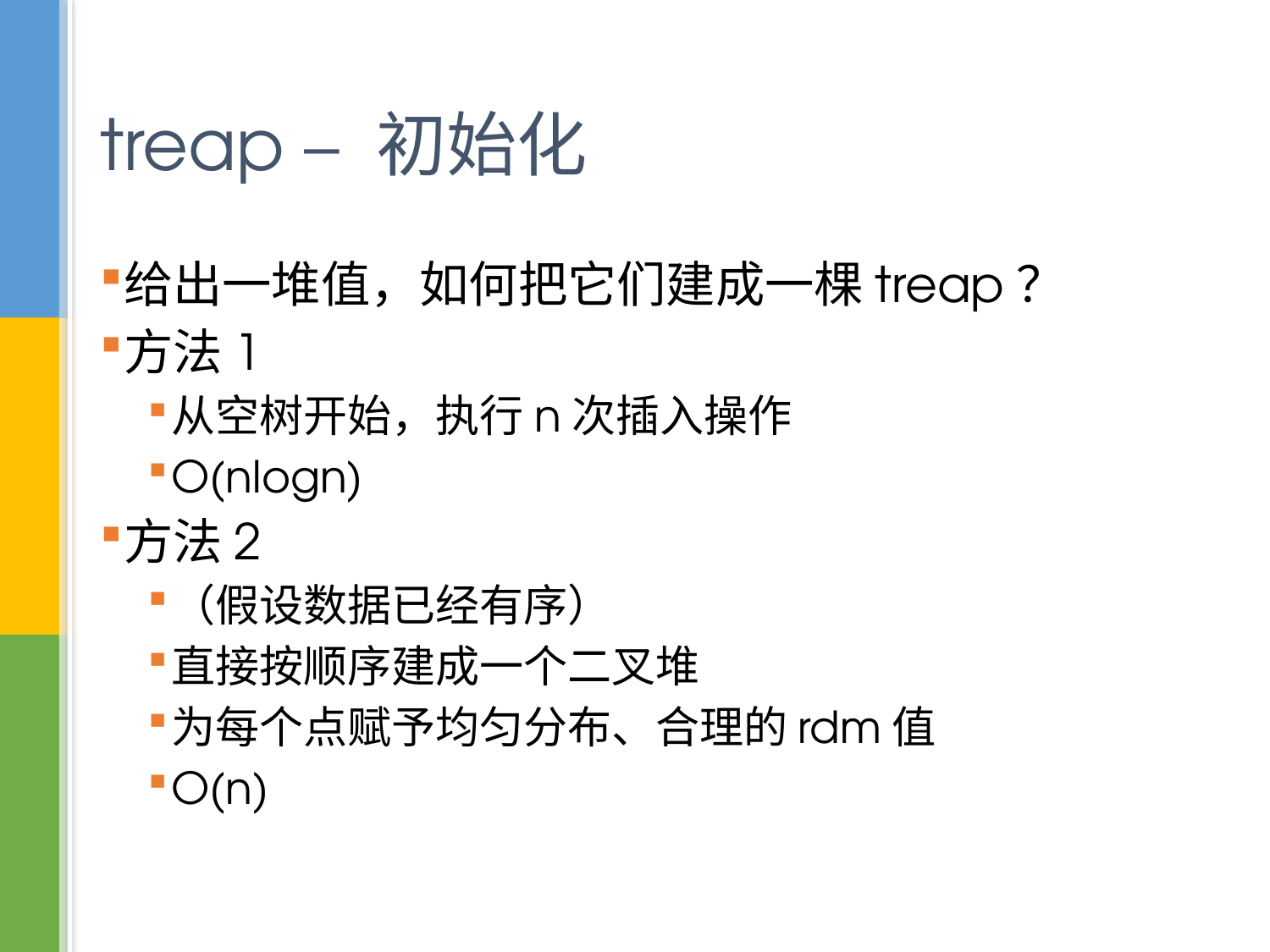

# treap – 初始化
给出一堆值，如何把它们建成一棵treap？
方法1
从空树开始，执行n次插入操作
O(nlogn)
方法2
（假设数据已经有序）
直接按顺序建成一个二叉堆
为每个点赋予均匀分布、合理的rdm值
O(n)